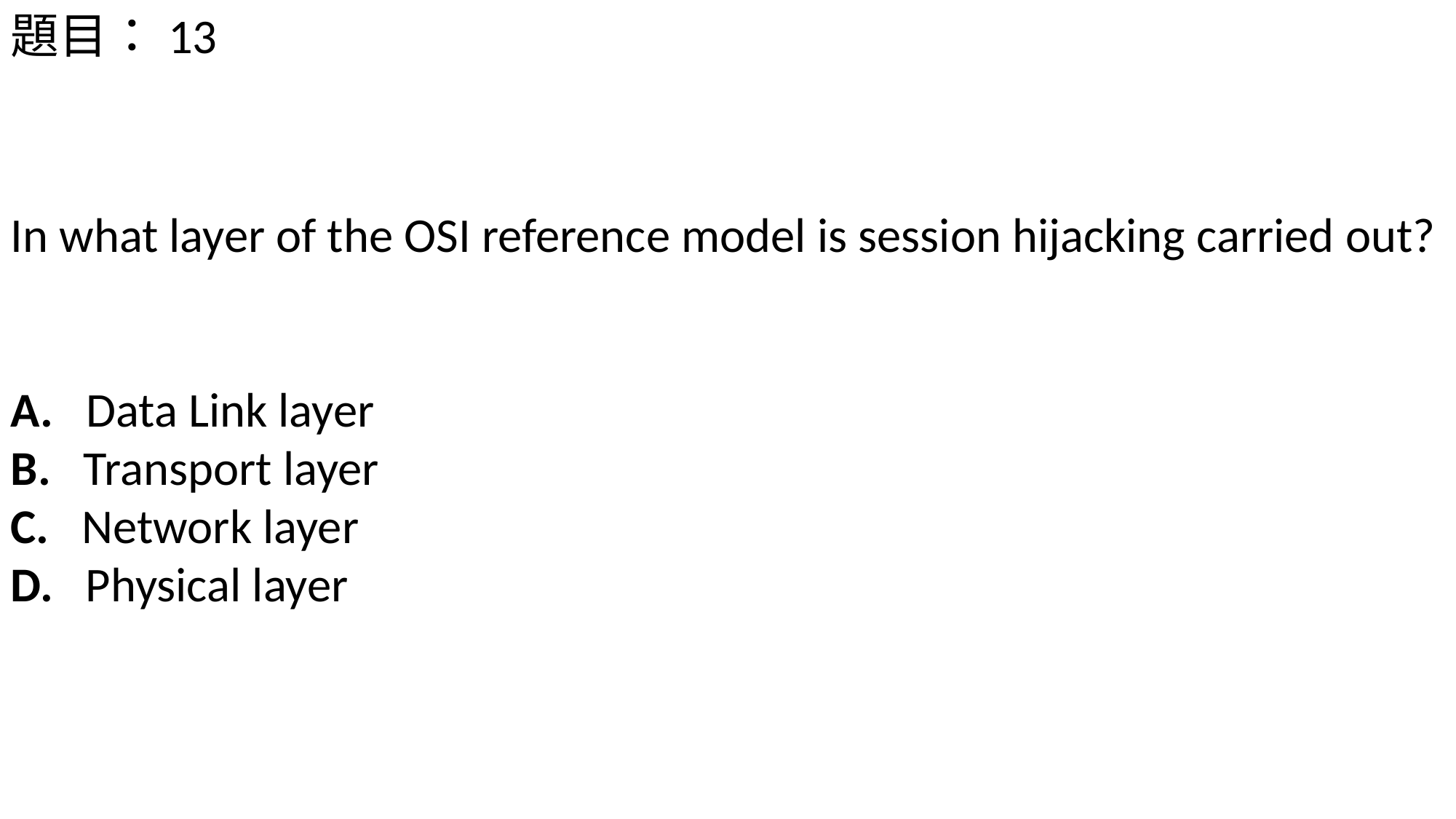

題目：13
In what layer of the OSI reference model is session hijacking carried out?

A.   Data Link layer
B.   Transport layer
C.   Network layer
D.   Physical layer